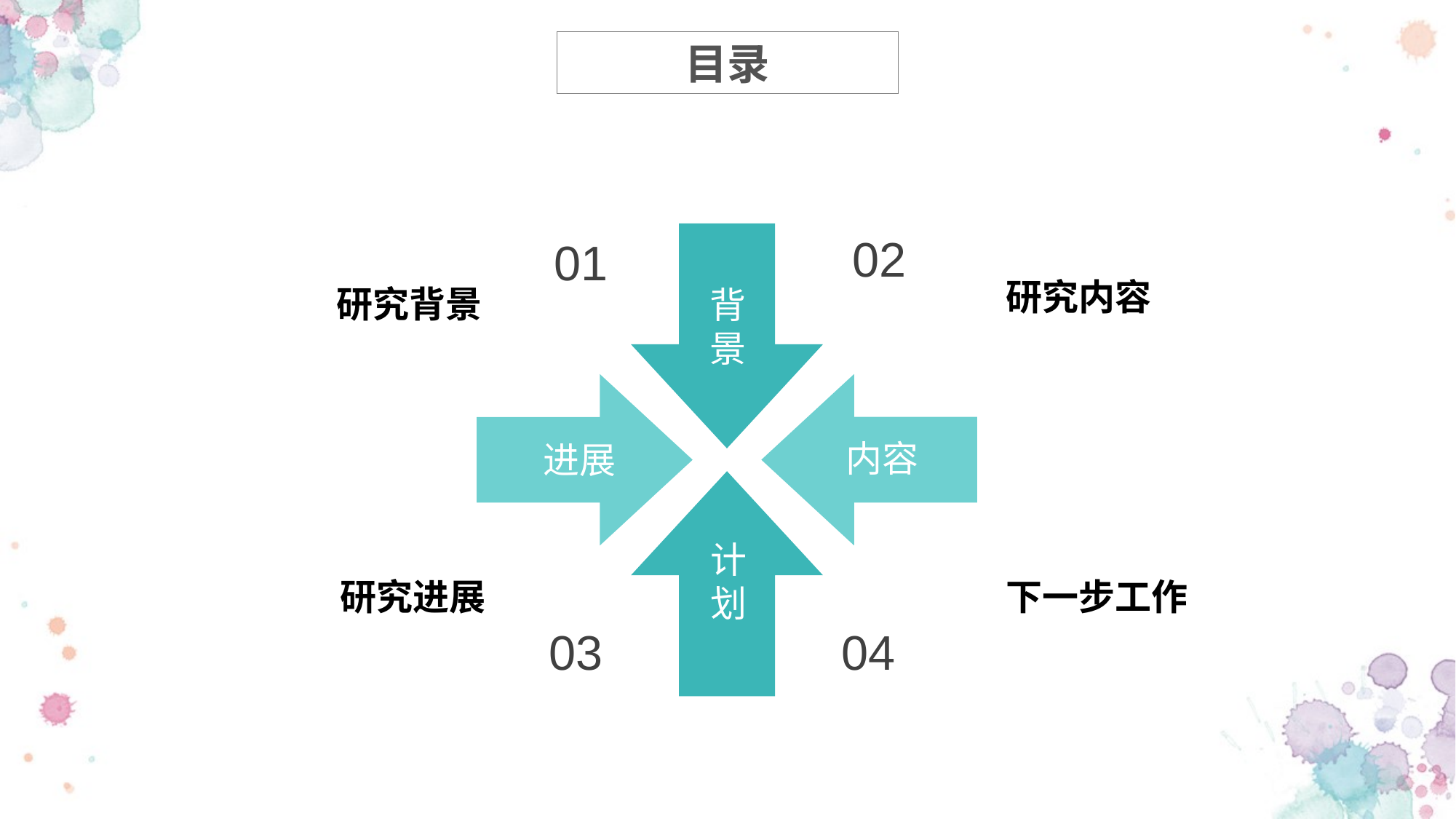

目录
02

01
  背景
研究内容
研究背景

 内容
 进展

  计划
研究进展
下一步工作
03
04